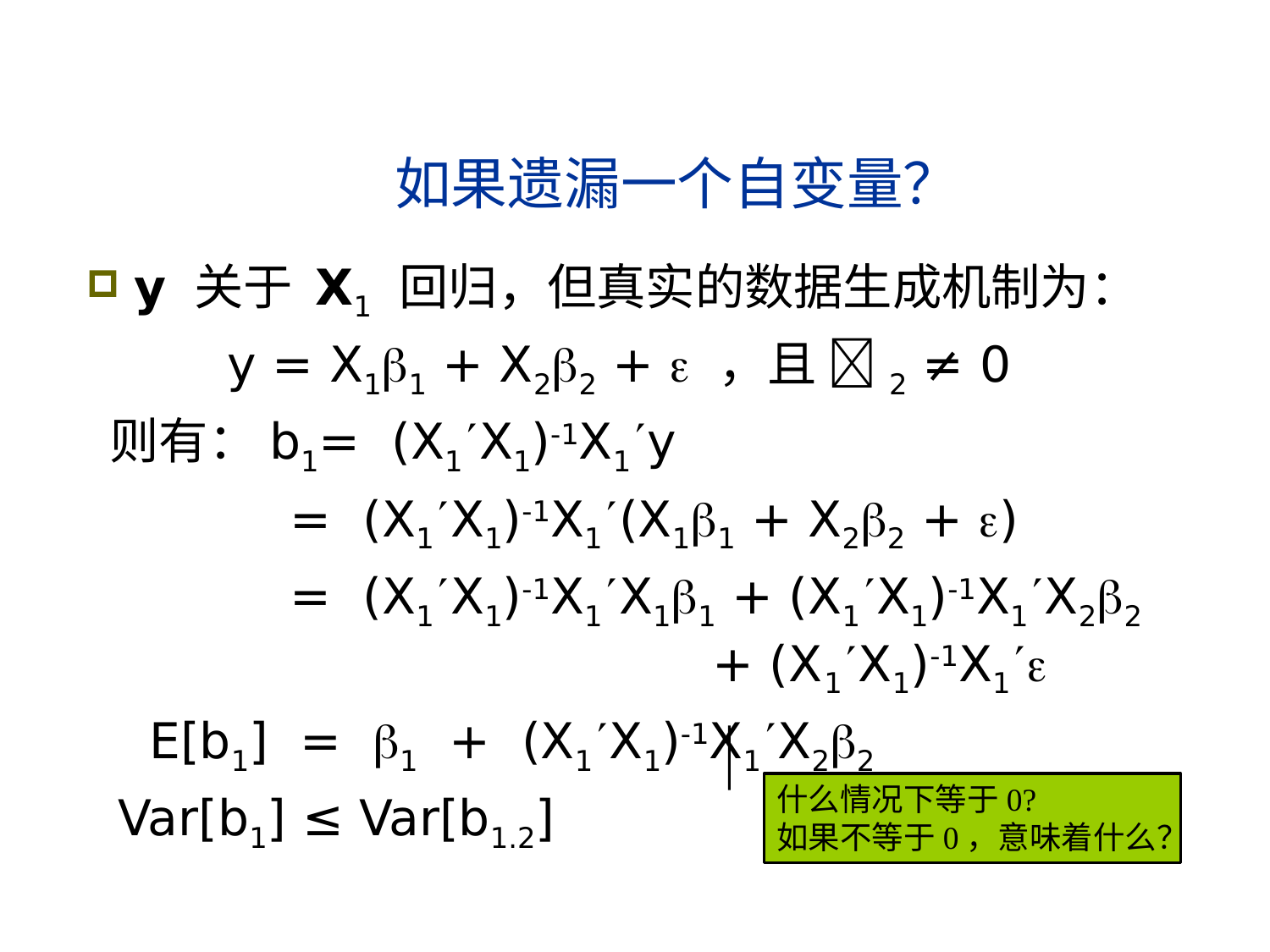

# 如果遗漏一个自变量？
y 关于 X1 回归，但真实的数据生成机制为：
         y = X1β1 + X2β2 + ε ，且 β2 ≠ 0
 则有：b1=  (X1′X1)-1X1′y
             =  (X1′X1)-1X1′(X1β1 + X2β2 + ε)
             =  (X1′X1)-1X1′X1β1 + (X1′X1)-1X1′X2β2
                                     + (X1′X1)-1X1′ε
    E[b1]  =  β1  +  (X1′X1)-1X1′X2β2
  Var[b1] ≤ Var[b1.2]

什么情况下等于0?
如果不等于0，意味着什么？